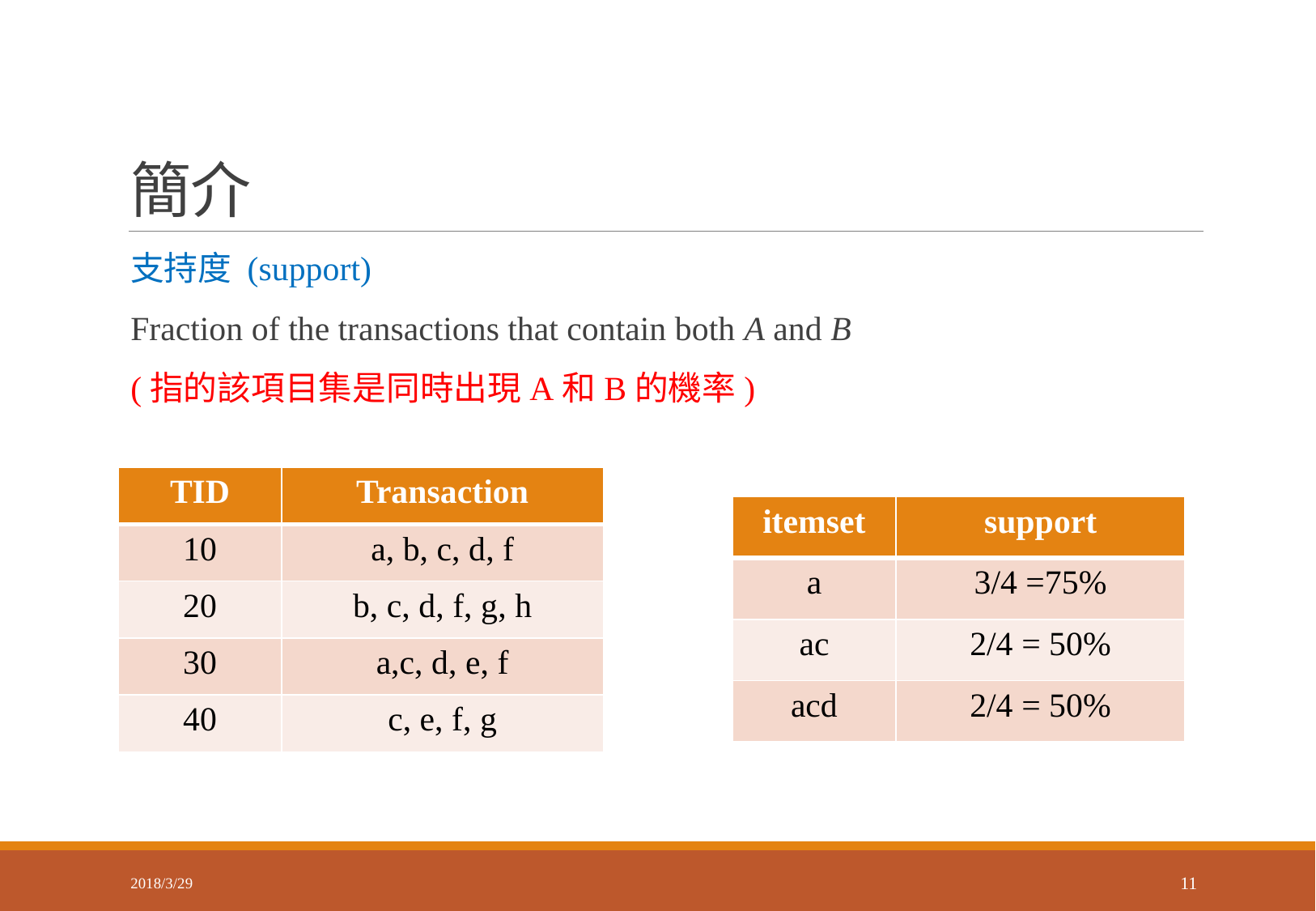

# 簡介
支持度 (support)
Fraction of the transactions that contain both A and B
(指的該項目集是同時出現A和B的機率)
| TID | Transaction |
| --- | --- |
| 10 | a, b, c, d, f |
| 20 | b, c, d, f, g, h |
| 30 | a,c, d, e, f |
| 40 | c, e, f, g |
| itemset | support |
| --- | --- |
| a | 3/4 =75% |
| ac | 2/4 = 50% |
| acd | 2/4 = 50% |
2018/3/29
11